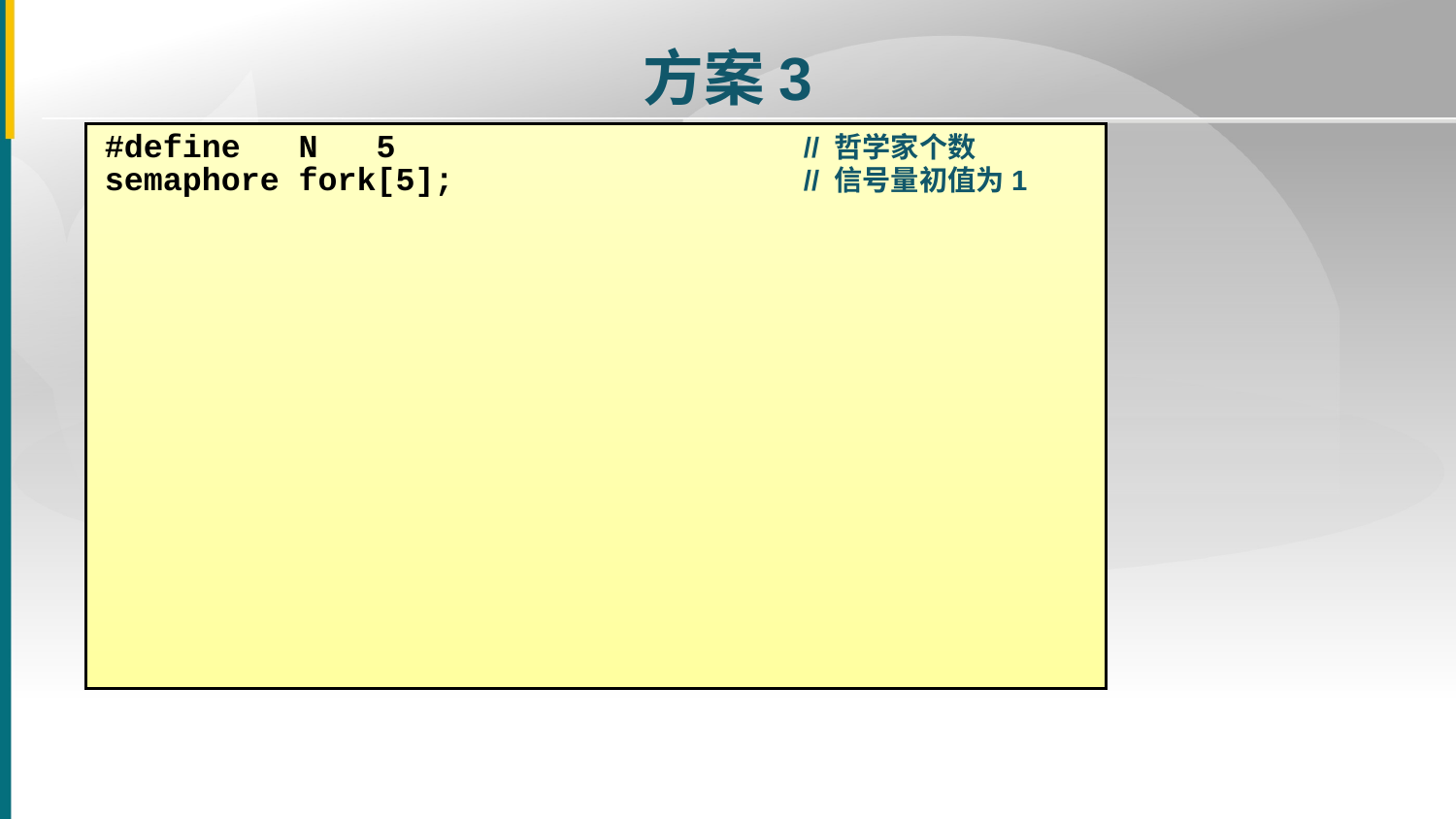

方案3

#define   N   5                     // 哲学家个数
semaphore fork[5];                  // 信号量初值为1